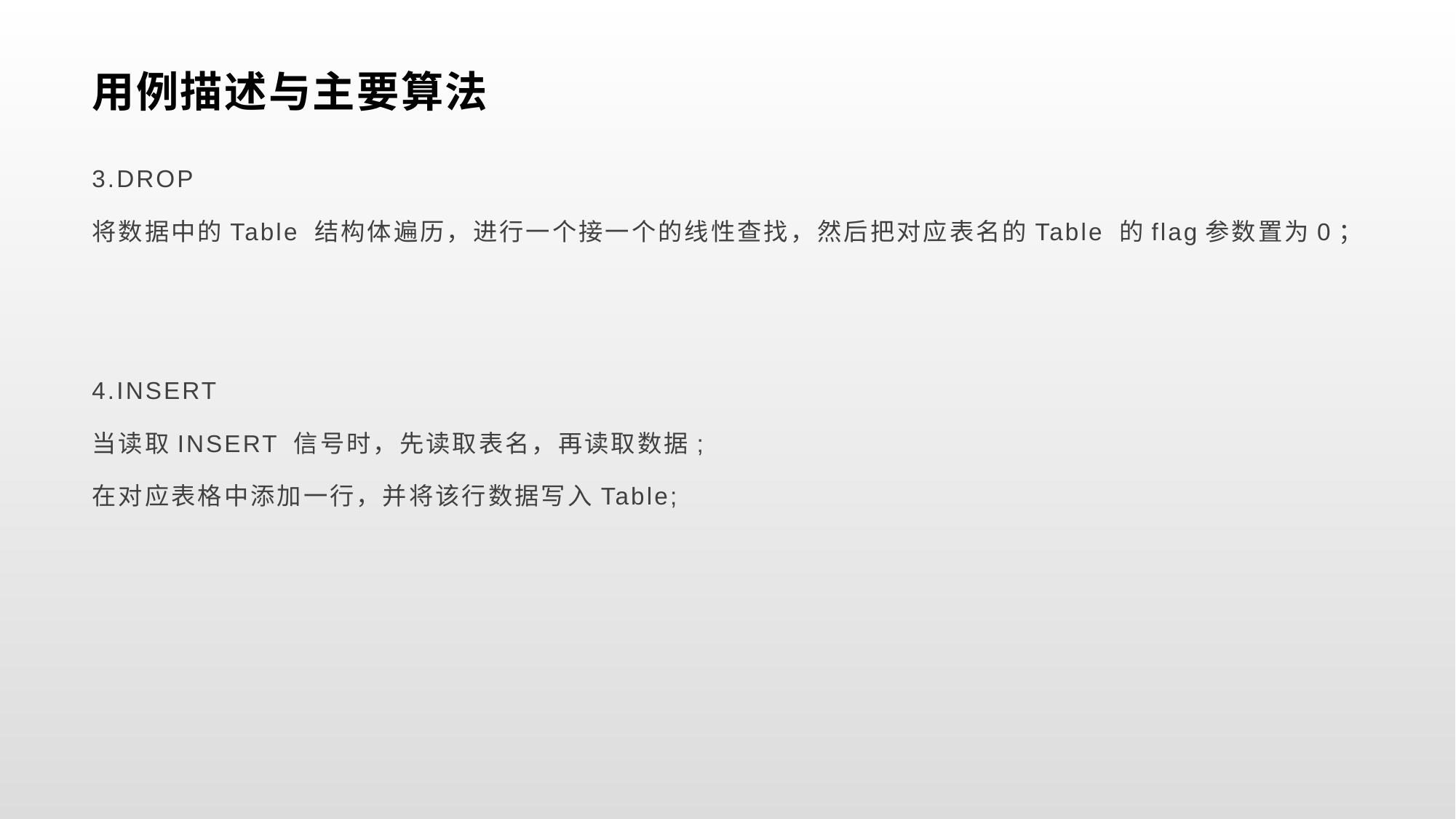

# 用例描述与主要算法
3.DROP
将数据中的Table 结构体遍历，进行一个接一个的线性查找，然后把对应表名的Table 的flag参数置为0；

4.INSERT
当读取INSERT 信号时，先读取表名，再读取数据;
在对应表格中添加一行，并将该行数据写入Table;